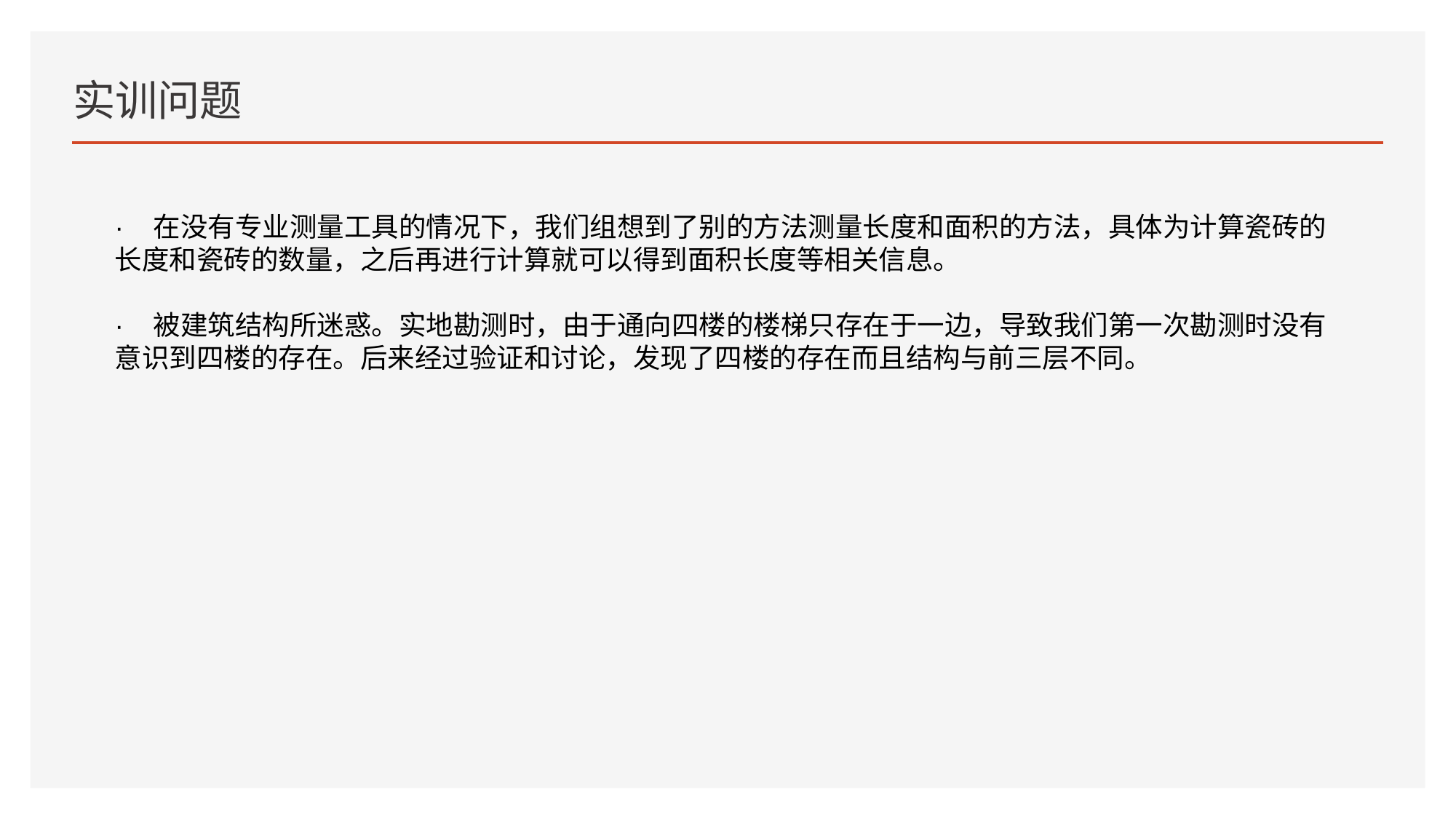

# 实训问题
·   在没有专业测量工具的情况下，我们组想到了别的方法测量长度和面积的方法，具体为计算瓷砖的长度和瓷砖的数量，之后再进行计算就可以得到面积长度等相关信息。

·   被建筑结构所迷惑。实地勘测时，由于通向四楼的楼梯只存在于一边，导致我们第一次勘测时没有意识到四楼的存在。后来经过验证和讨论，发现了四楼的存在而且结构与前三层不同。